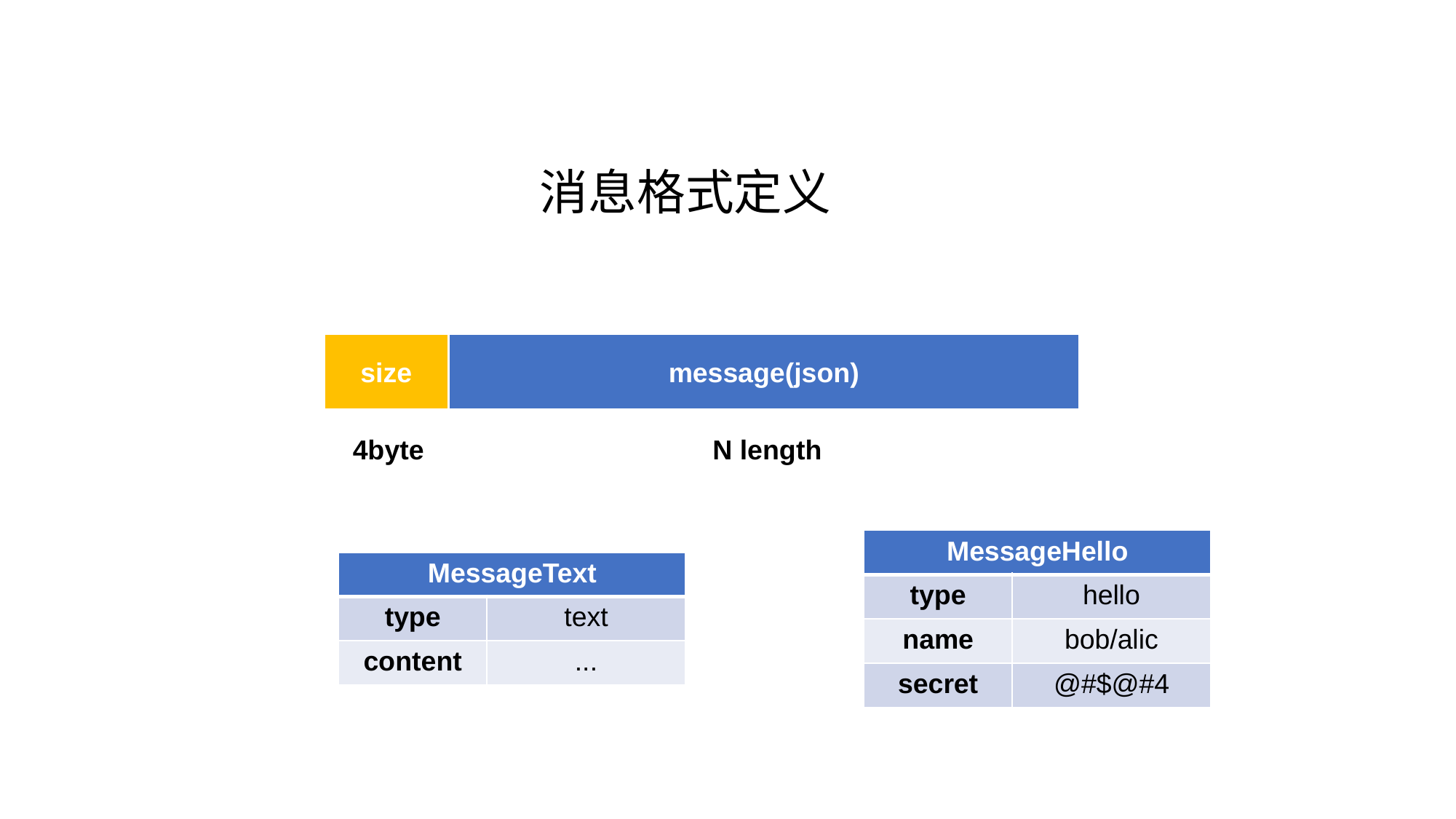

消息格式定义

size
message(json)
4byte
N length
| MessageHello |  |
| --- | --- |
| type | hello |
| name | bob/alic |
| secret | @#$@#4 |
| MessageText |  |
| --- | --- |
| type | text |
| content | ... |